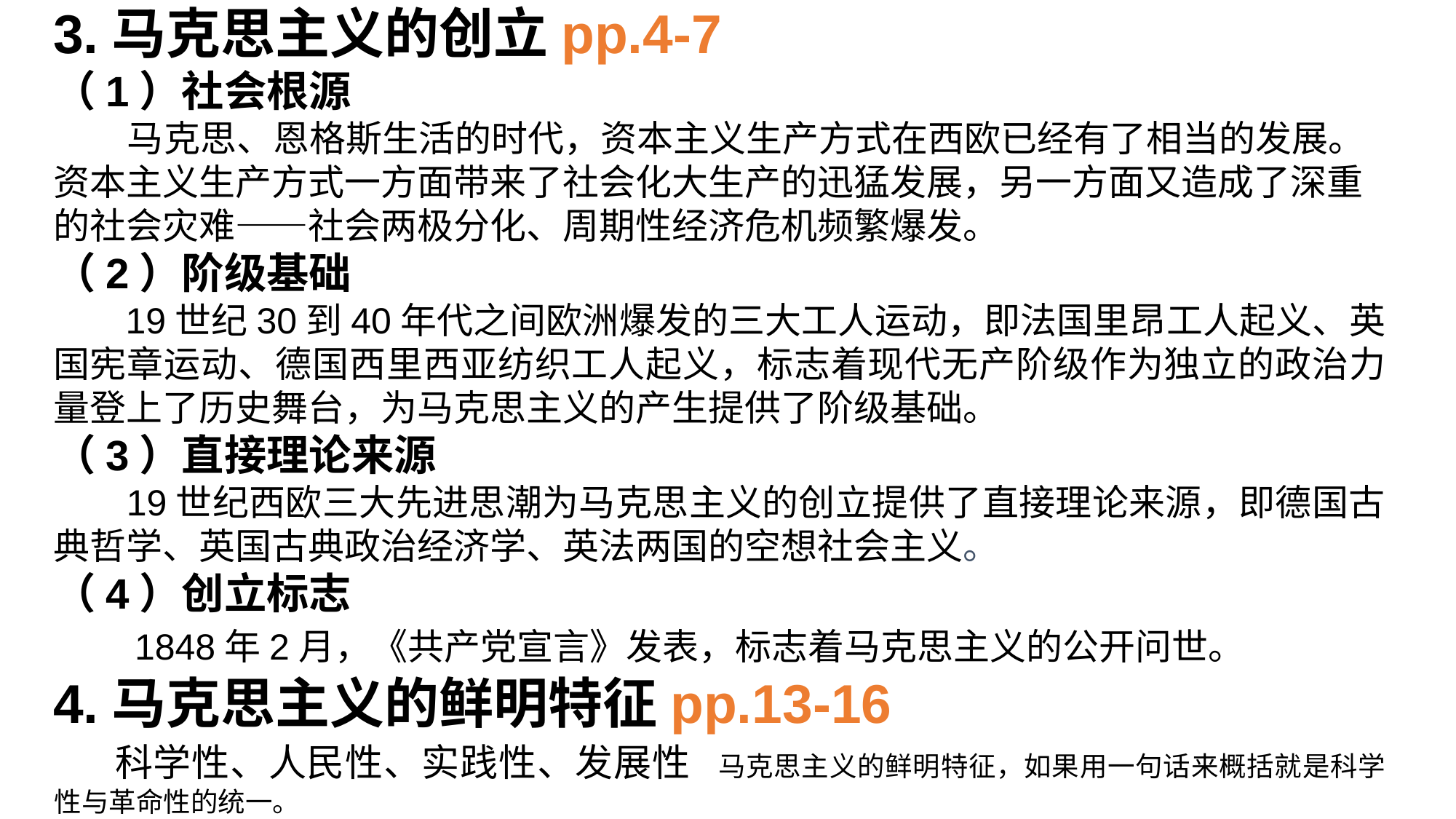

3.马克思主义的创立pp.4-7
（1）社会根源
        马克思、恩格斯生活的时代，资本主义生产方式在西欧已经有了相当的发展。资本主义生产方式一方面带来了社会化大生产的迅猛发展，另一方面又造成了深重的社会灾难——社会两极分化、周期性经济危机频繁爆发。
（2）阶级基础
       19世纪30到40年代之间欧洲爆发的三大工人运动，即法国里昂工人起义、英国宪章运动、德国西里西亚纺织工人起义，标志着现代无产阶级作为独立的政治力量登上了历史舞台，为马克思主义的产生提供了阶级基础。
（3）直接理论来源
       19世纪西欧三大先进思潮为马克思主义的创立提供了直接理论来源，即德国古典哲学、英国古典政治经济学、英法两国的空想社会主义。
（4）创立标志
        1848年2月，《共产党宣言》发表，标志着马克思主义的公开问世。
4.马克思主义的鲜明特征pp.13-16
     科学性、人民性、实践性、发展性   马克思主义的鲜明特征，如果用一句话来概括就是科学性与革命性的统一。